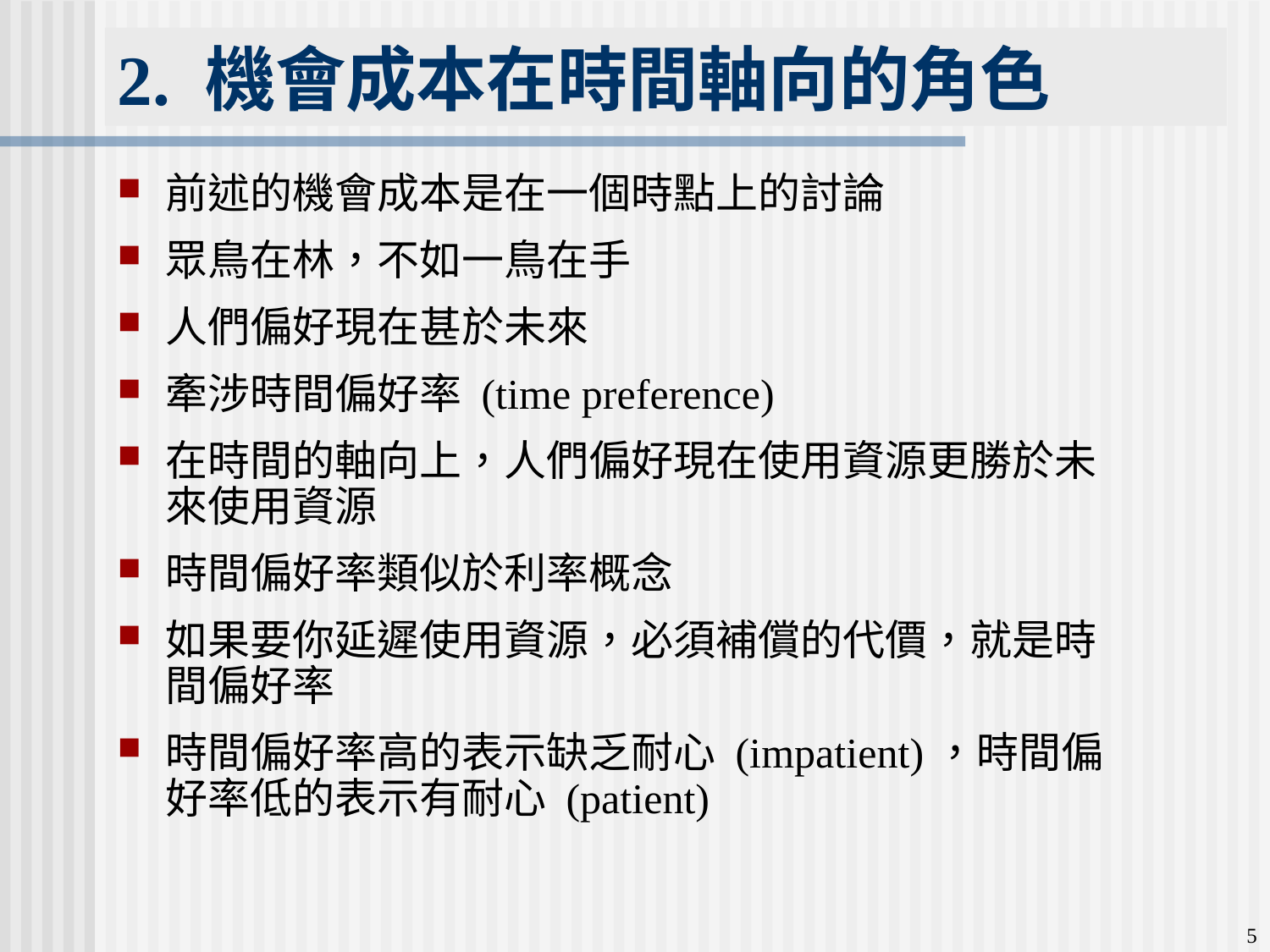

2. 機會成本在時間軸向的角色
前述的機會成本是在一個時點上的討論
眾鳥在林，不如一鳥在手
人們偏好現在甚於未來
牽涉時間偏好率 (time preference)
在時間的軸向上，人們偏好現在使用資源更勝於未來使用資源
時間偏好率類似於利率概念
如果要你延遲使用資源，必須補償的代價，就是時間偏好率
時間偏好率高的表示缺乏耐心 (impatient)，時間偏好率低的表示有耐心 (patient)

5